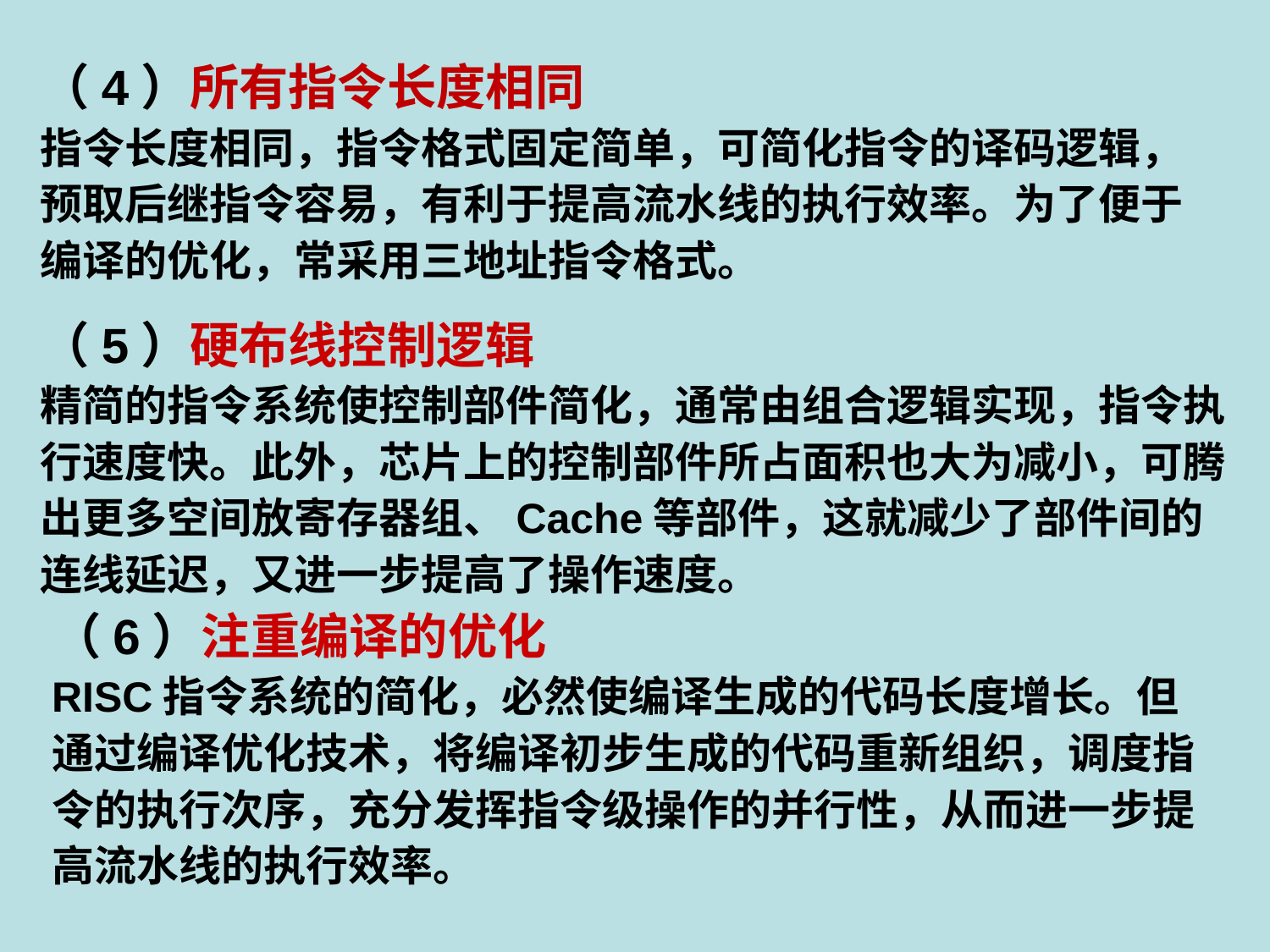

（4）所有指令长度相同
指令长度相同，指令格式固定简单，可简化指令的译码逻辑，预取后继指令容易，有利于提高流水线的执行效率。为了便于编译的优化，常采用三地址指令格式。
（5）硬布线控制逻辑
精简的指令系统使控制部件简化，通常由组合逻辑实现，指令执行速度快。此外，芯片上的控制部件所占面积也大为减小，可腾出更多空间放寄存器组、Cache等部件，这就减少了部件间的连线延迟，又进一步提高了操作速度。
（6）注重编译的优化
RISC指令系统的简化，必然使编译生成的代码长度增长。但通过编译优化技术，将编译初步生成的代码重新组织，调度指令的执行次序，充分发挥指令级操作的并行性，从而进一步提高流水线的执行效率。